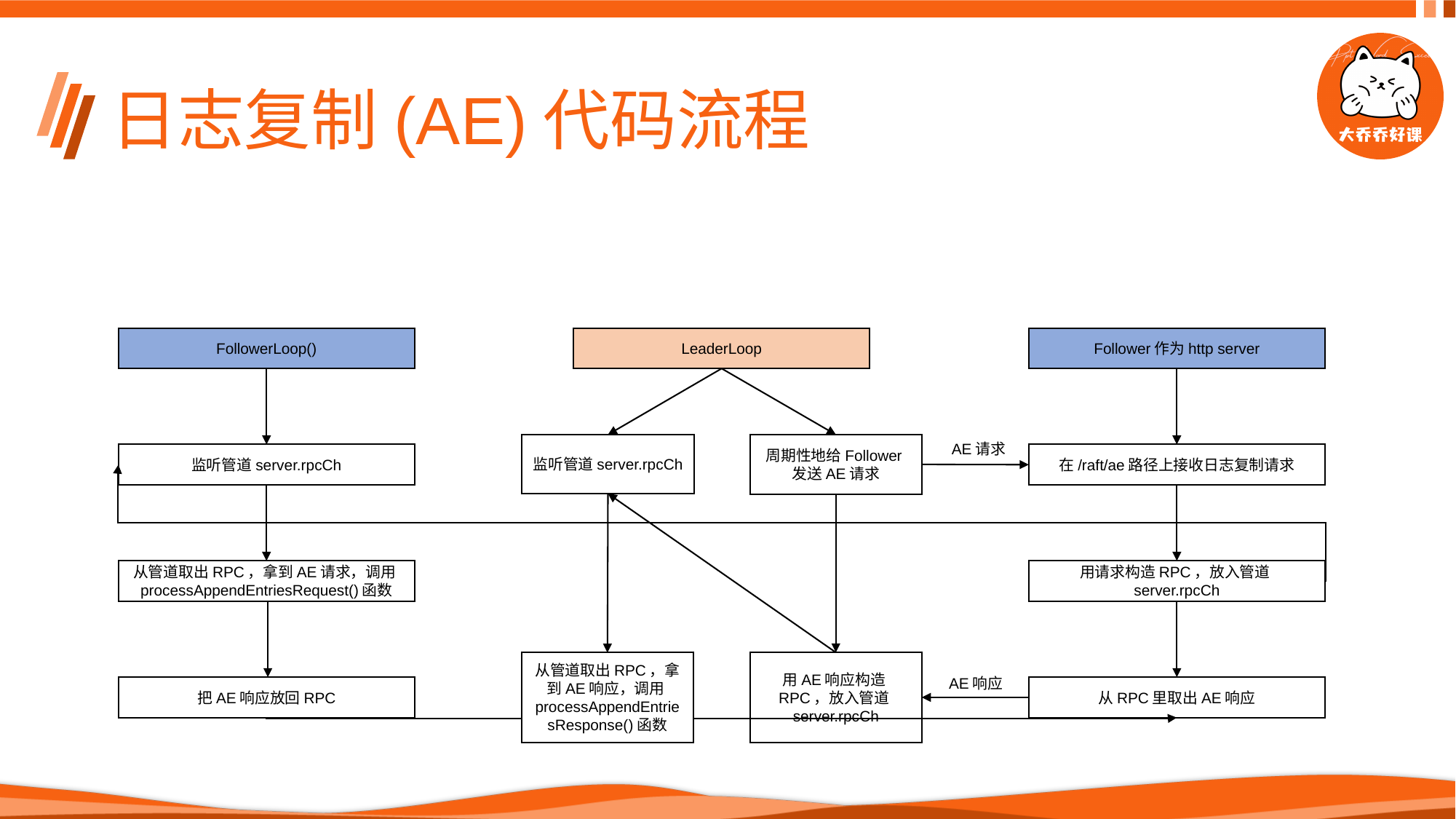

# 日志复制(AE)代码流程
FollowerLoop()
LeaderLoop
Follower作为http server
AE请求
监听管道server.rpcCh
周期性地给Follower发送AE请求
监听管道server.rpcCh
在/raft/ae路径上接收日志复制请求
从管道取出RPC，拿到AE请求，调用processAppendEntriesRequest()函数
用请求构造RPC，放入管道server.rpcCh
用AE响应构造RPC，放入管道server.rpcCh
从管道取出RPC，拿到AE响应，调用processAppendEntriesResponse()函数
AE响应
把AE响应放回RPC
从RPC里取出AE响应